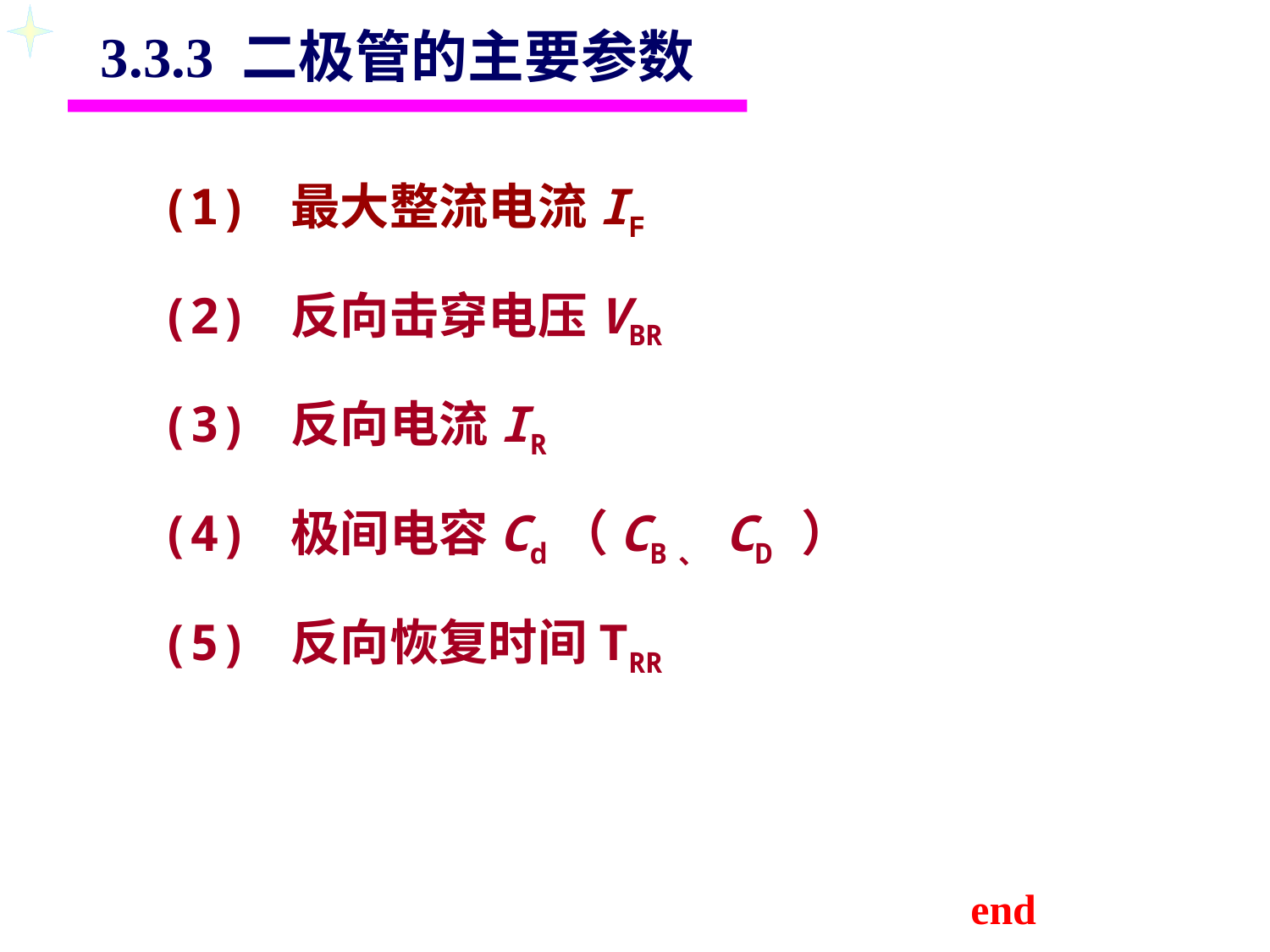

3.3.3 二极管的主要参数

(1) 最大整流电流IF
(2) 反向击穿电压VBR
(3) 反向电流IR
(4) 极间电容Cd（CB、 CD ）
(5) 反向恢复时间TRR
end